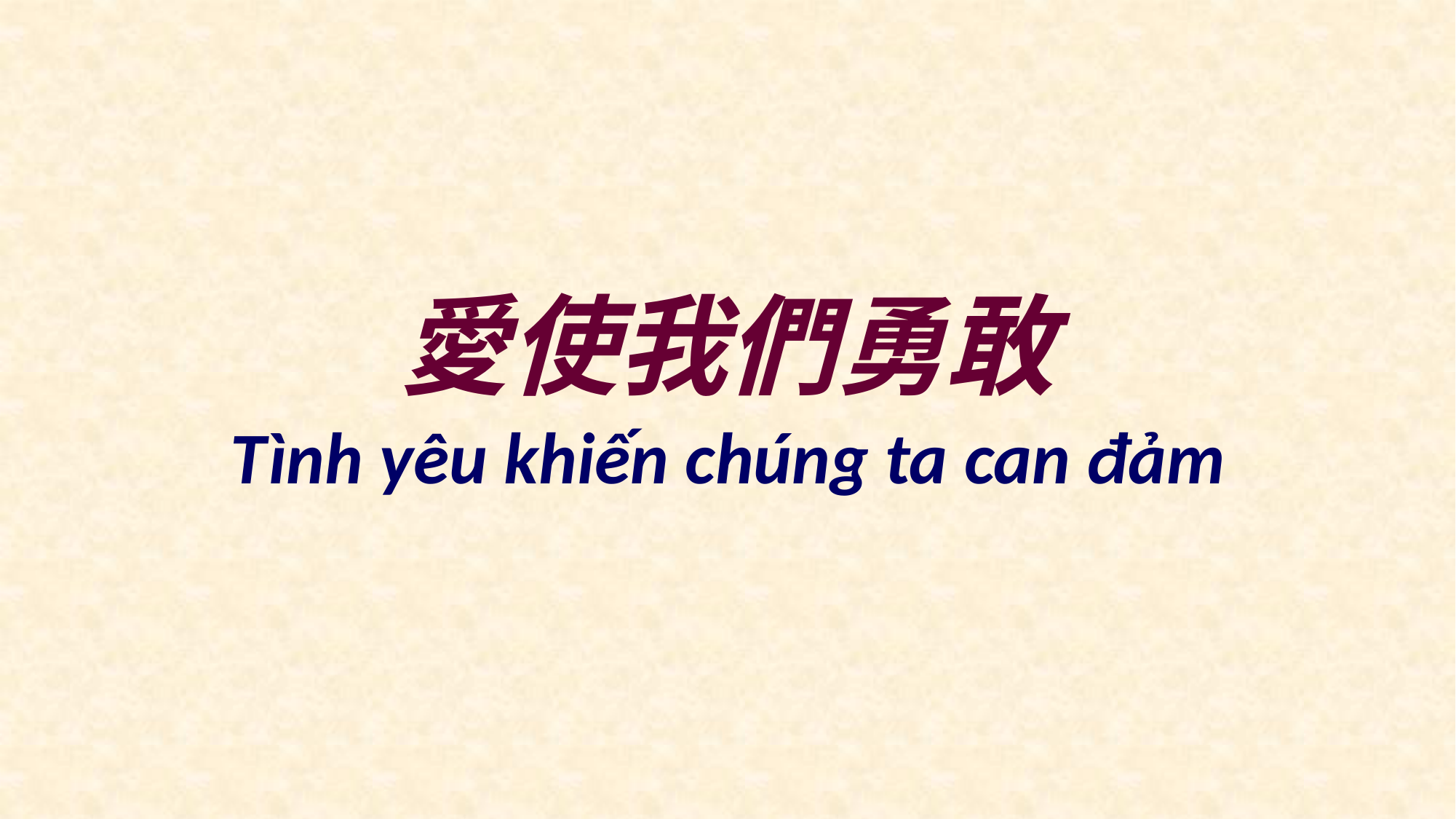

# 愛使我們勇敢
Tình yêu khiến chúng ta can đảm